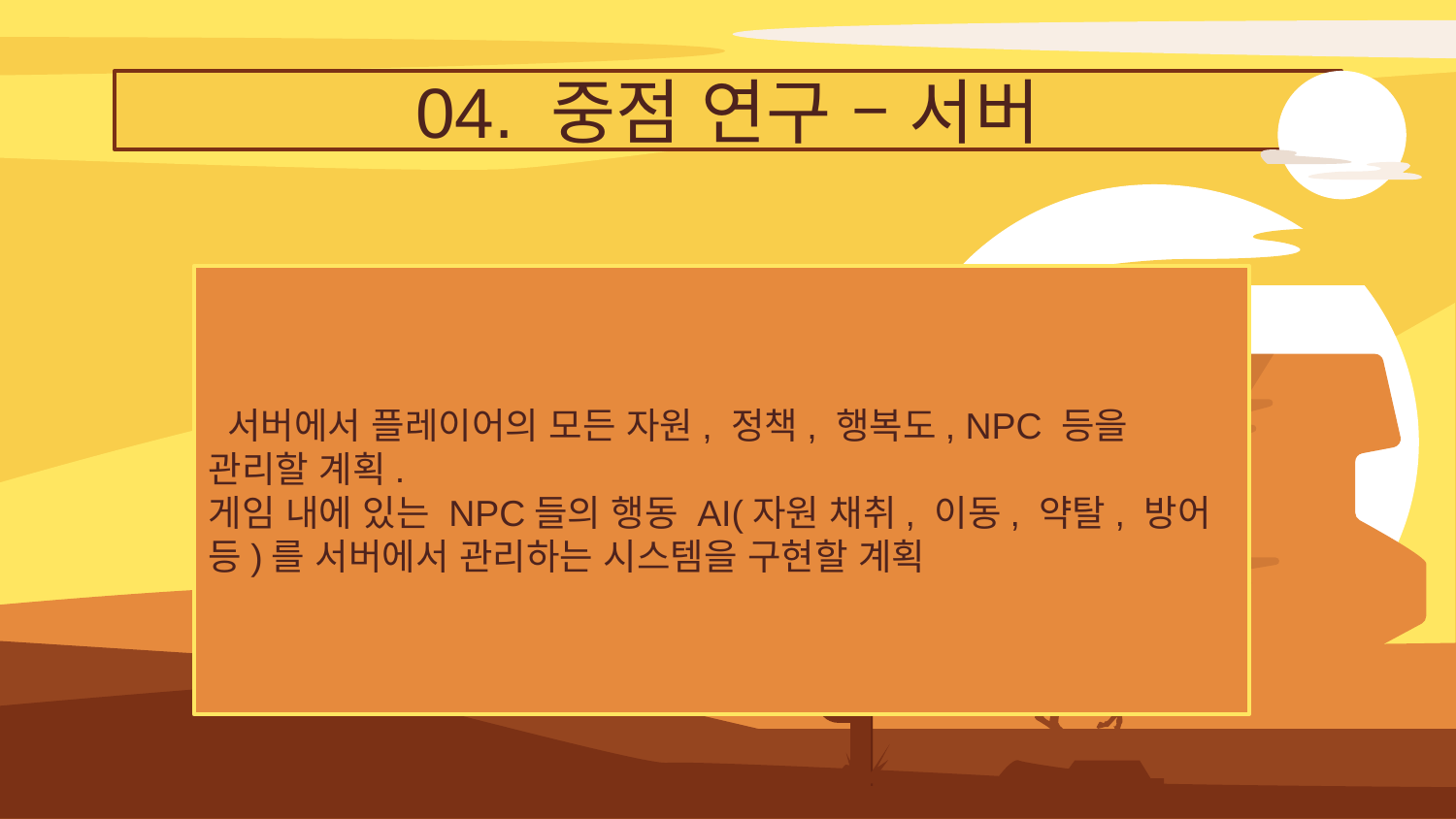

# 04. 중점 연구 – 서버

 서버에서 플레이어의 모든 자원, 정책, 행복도, NPC 등을 관리할 계획.
게임 내에 있는 NPC들의 행동 AI(자원 채취, 이동, 약탈, 방어 등)를 서버에서 관리하는 시스템을 구현할 계획